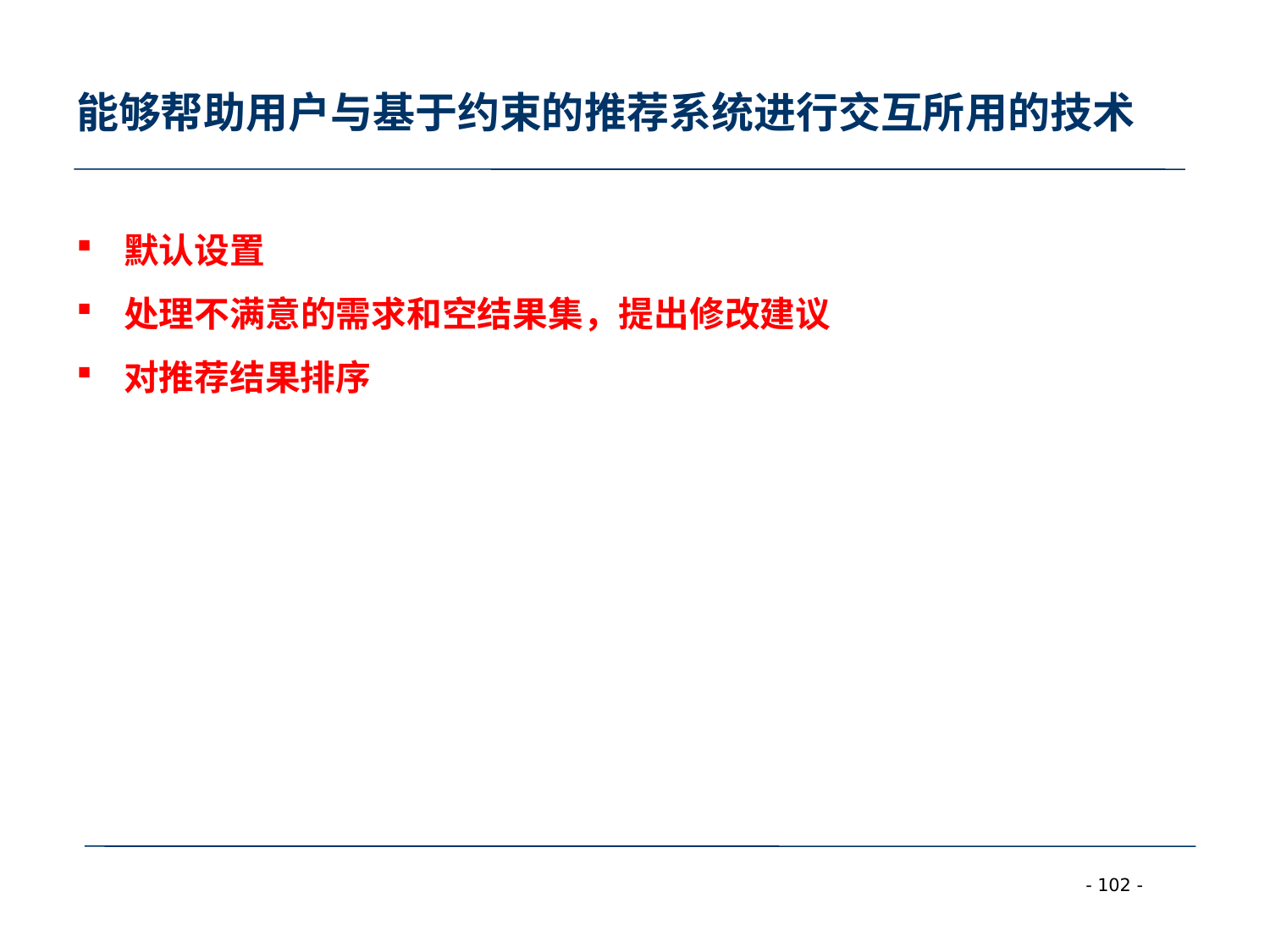

# 能够帮助用户与基于约束的推荐系统进行交互所用的技术
默认设置
处理不满意的需求和空结果集，提出修改建议
对推荐结果排序